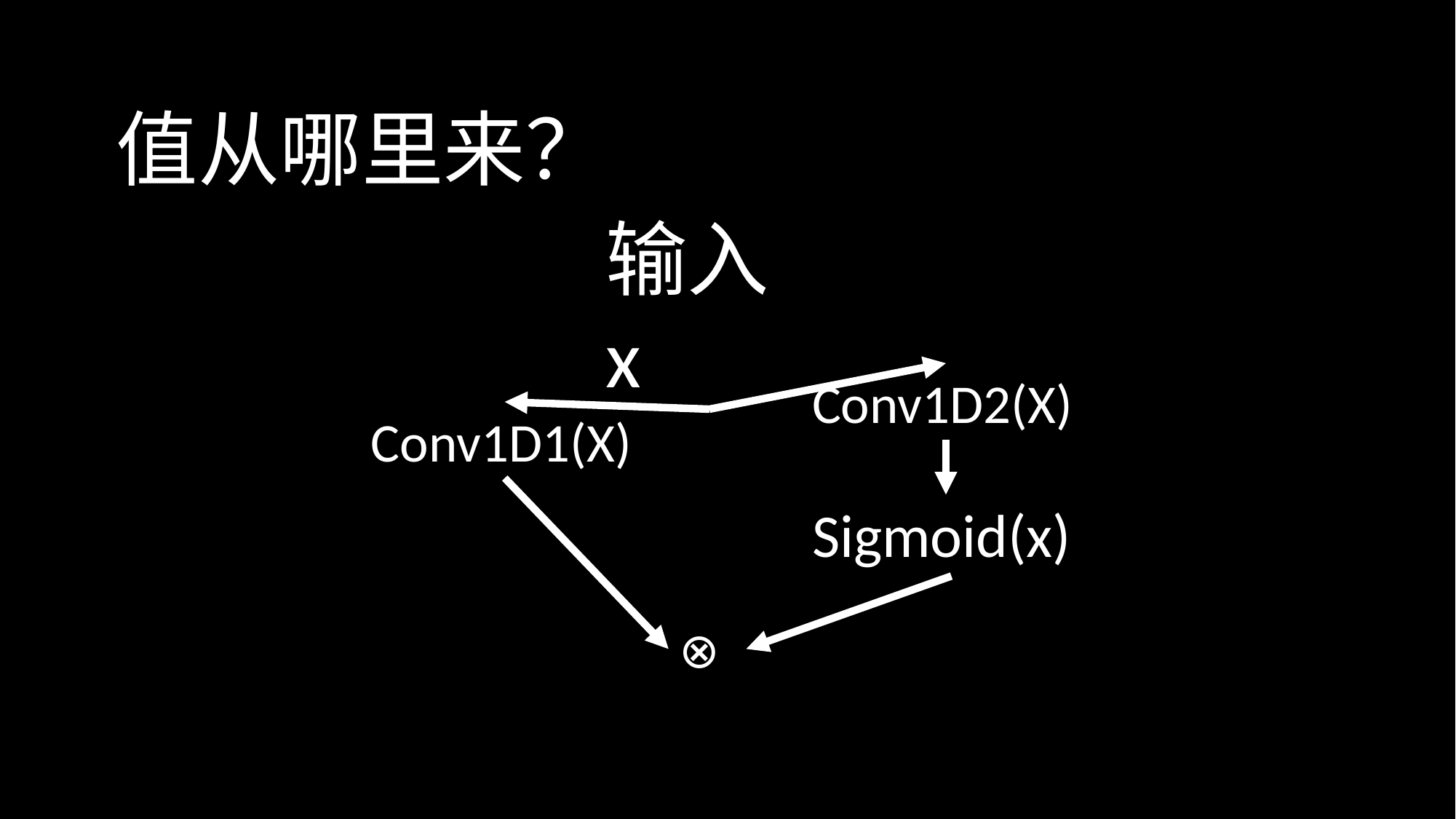

# 值从哪里来？
输入x
Conv1D2(X)
Conv1D1(X)
Sigmoid(x)
⊗